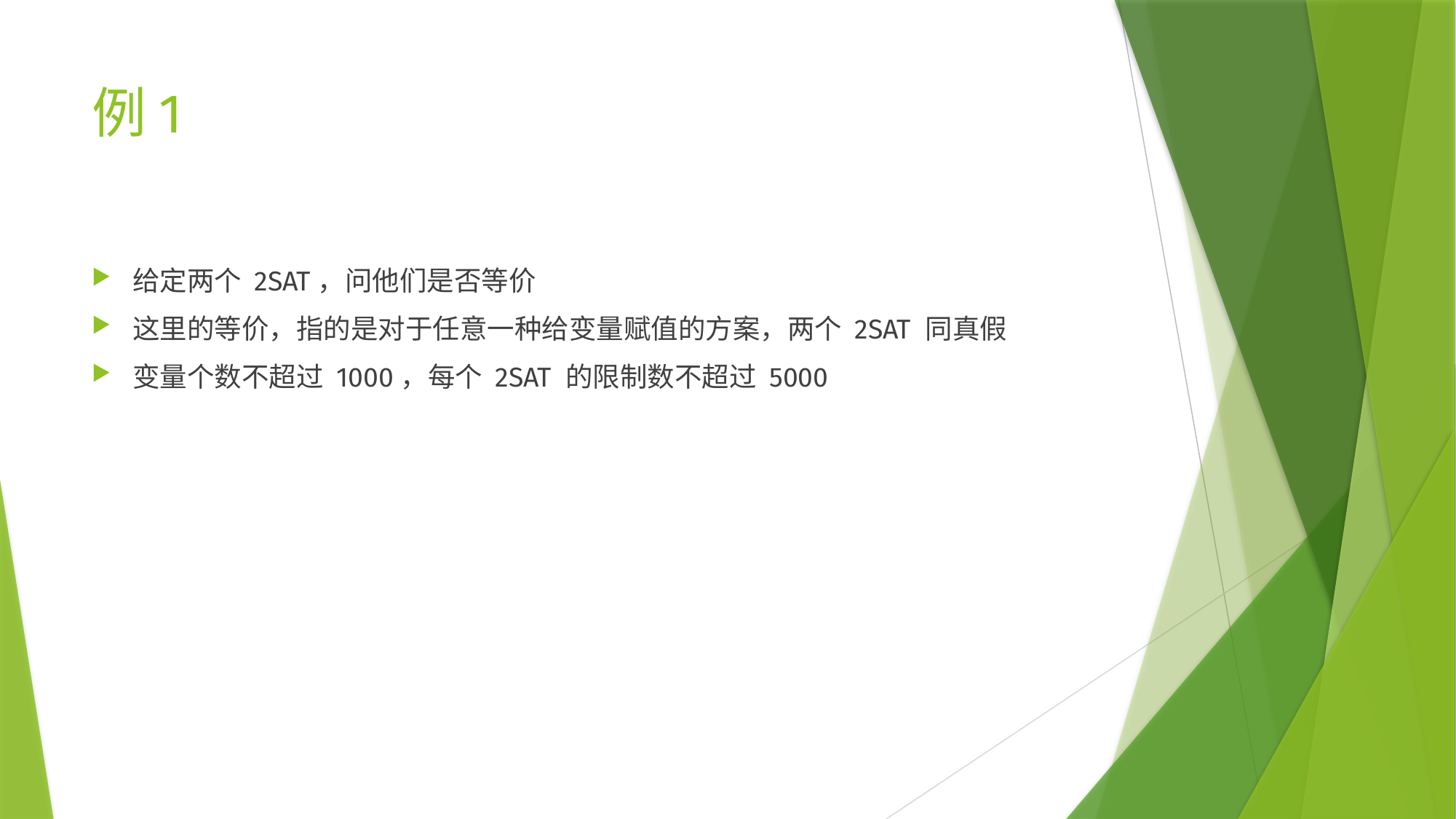

# 例1
给定两个 2SAT，问他们是否等价
这里的等价，指的是对于任意一种给变量赋值的方案，两个 2SAT 同真假
变量个数不超过 1000，每个 2SAT 的限制数不超过 5000